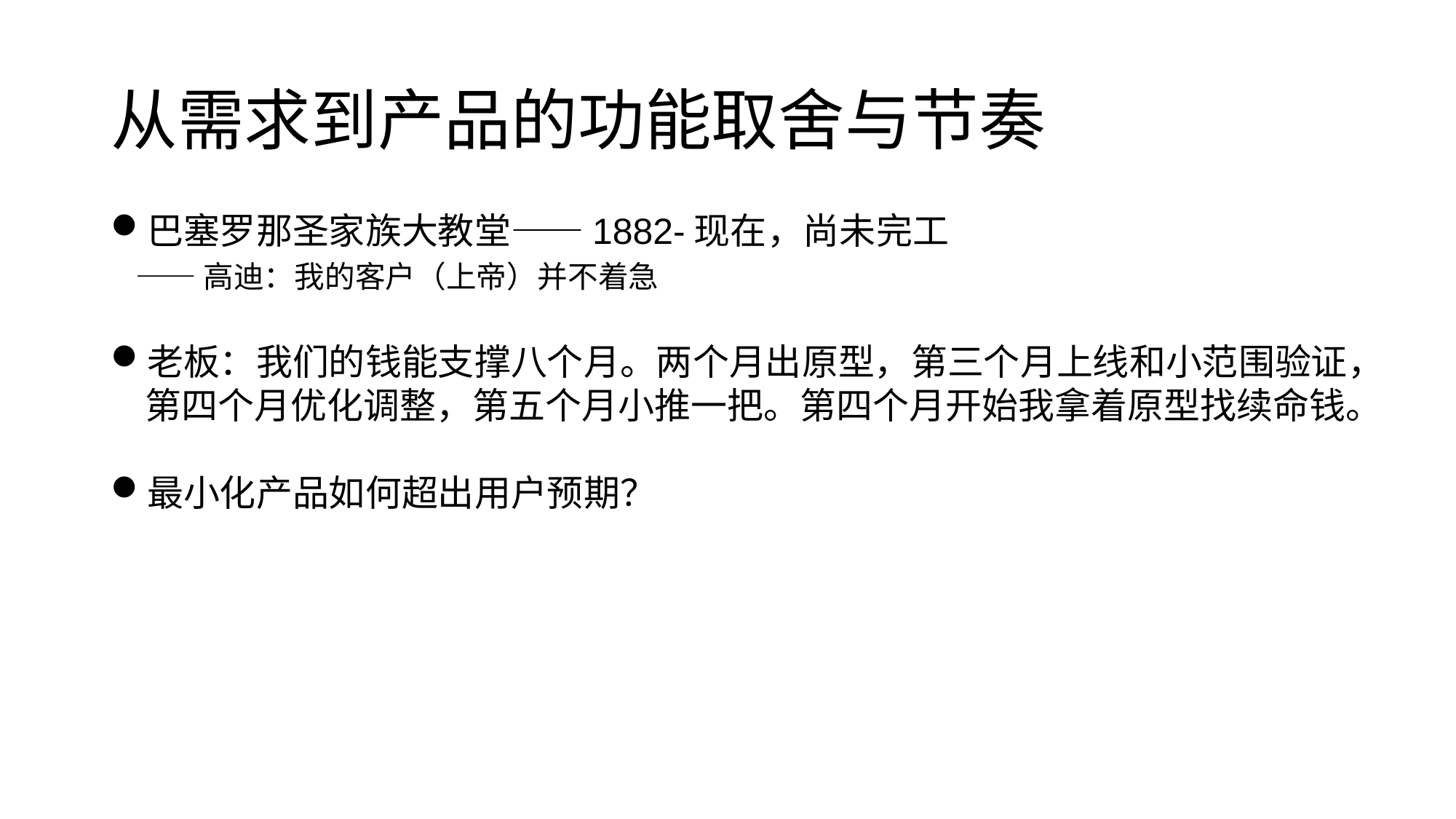

# 从需求到产品的功能取舍与节奏
巴塞罗那圣家族大教堂——1882-现在，尚未完工
   ——高迪：我的客户（上帝）并不着急

老板：我们的钱能支撑八个月。两个月出原型，第三个月上线和小范围验证，第四个月优化调整，第五个月小推一把。第四个月开始我拿着原型找续命钱。

最小化产品如何超出用户预期？